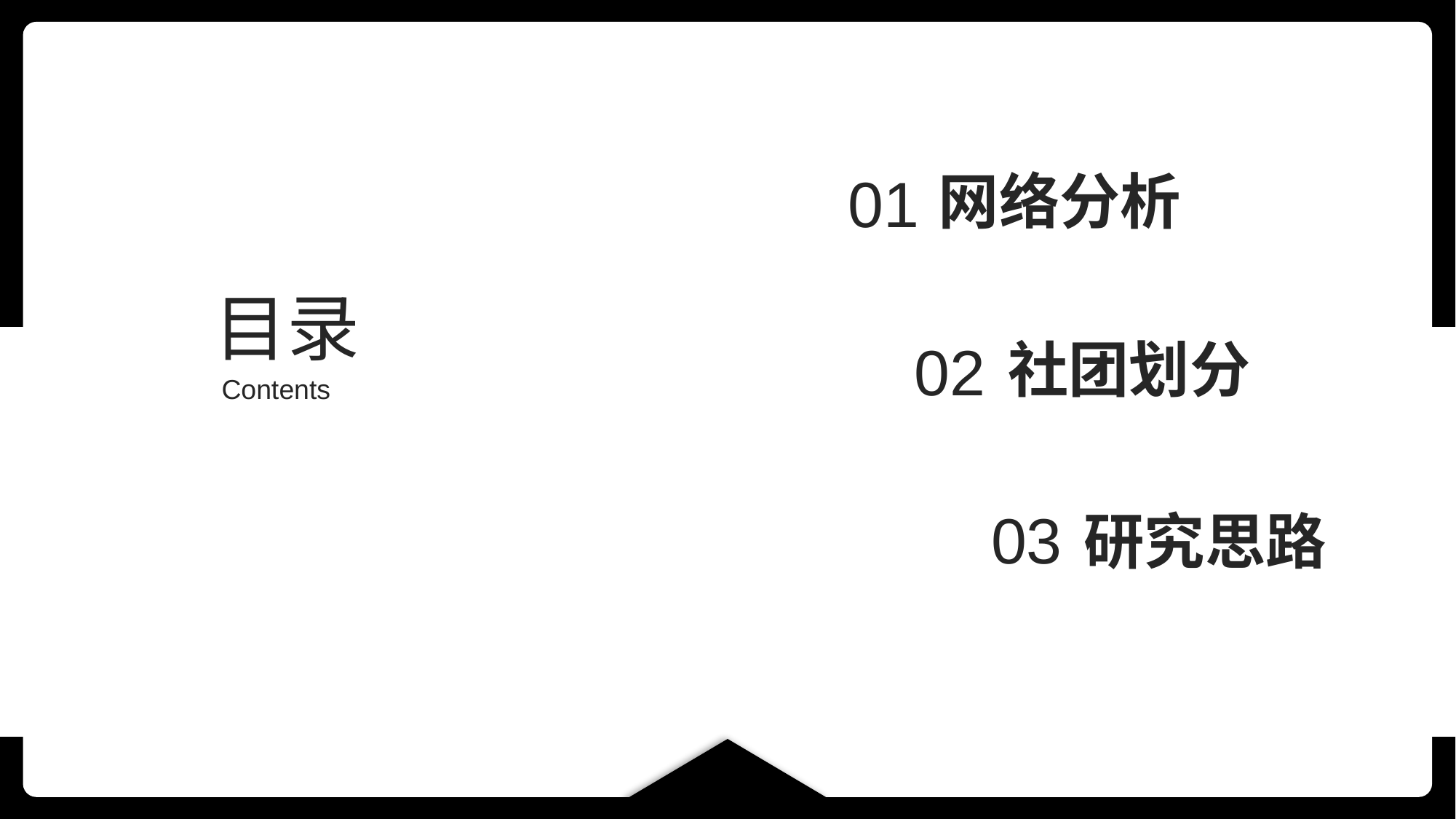

01
网络分析
目录
Contents
02
社团划分
03
研究思路